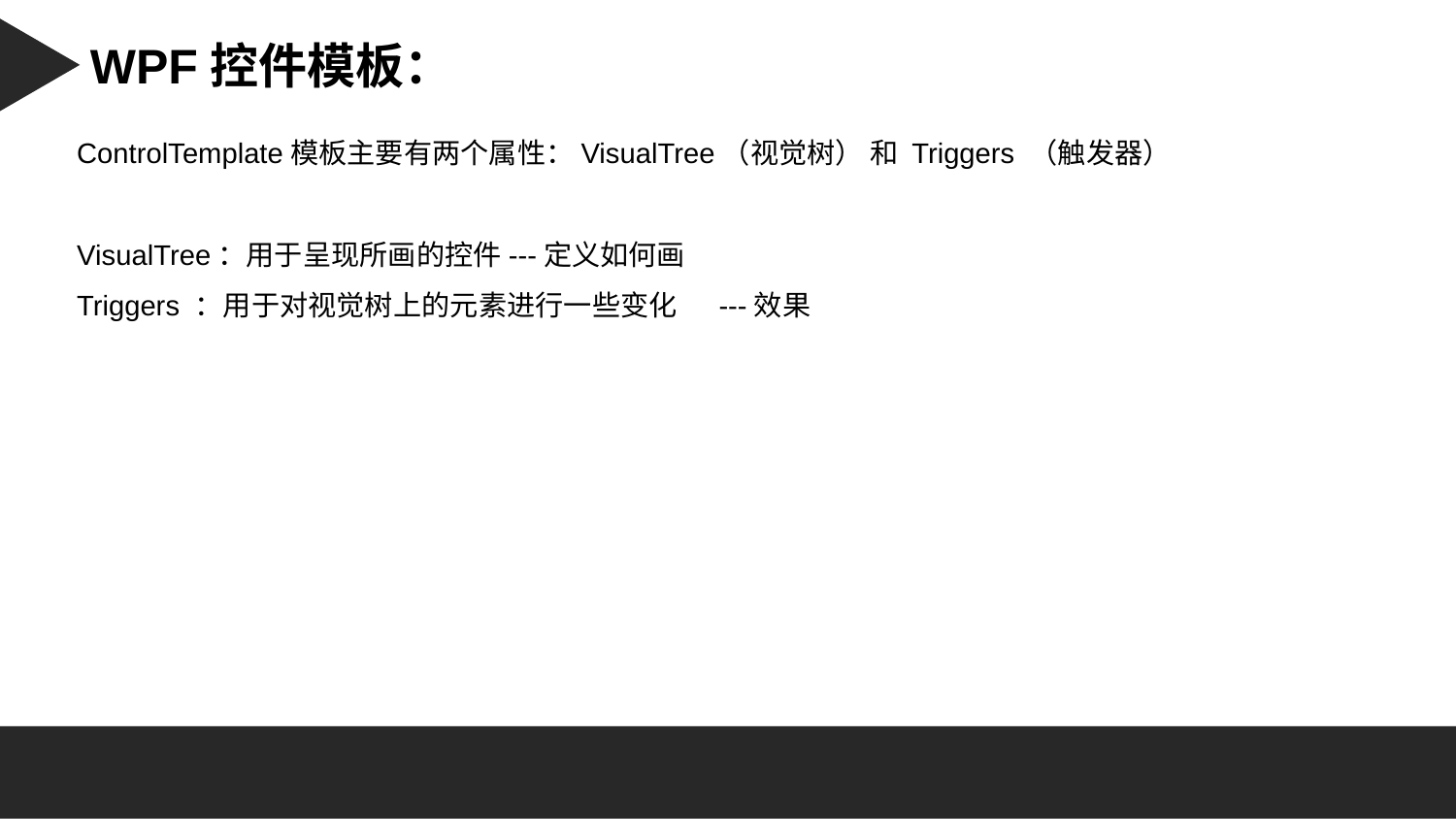

Character 字符串：

WPF控件模板：
ControlTemplate模板主要有两个属性：VisualTree（视觉树） 和 Triggers （触发器）

VisualTree：用于呈现所画的控件---定义如何画
Triggers ：用于对视觉树上的元素进行一些变化 　---效果